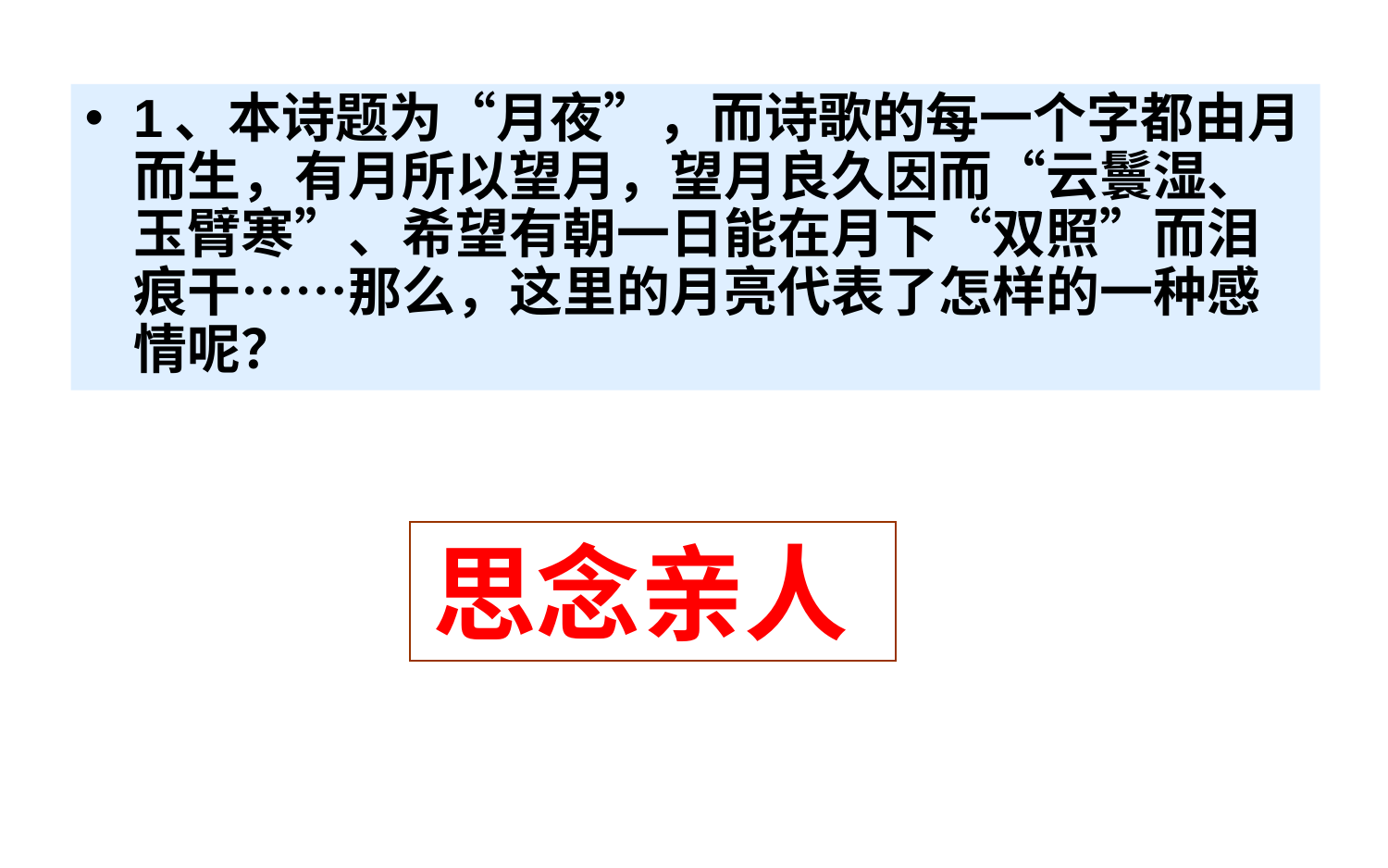

1、本诗题为“月夜”，而诗歌的每一个字都由月而生，有月所以望月，望月良久因而“云鬟湿、玉臂寒”、希望有朝一日能在月下“双照”而泪痕干……那么，这里的月亮代表了怎样的一种感情呢？
思念亲人